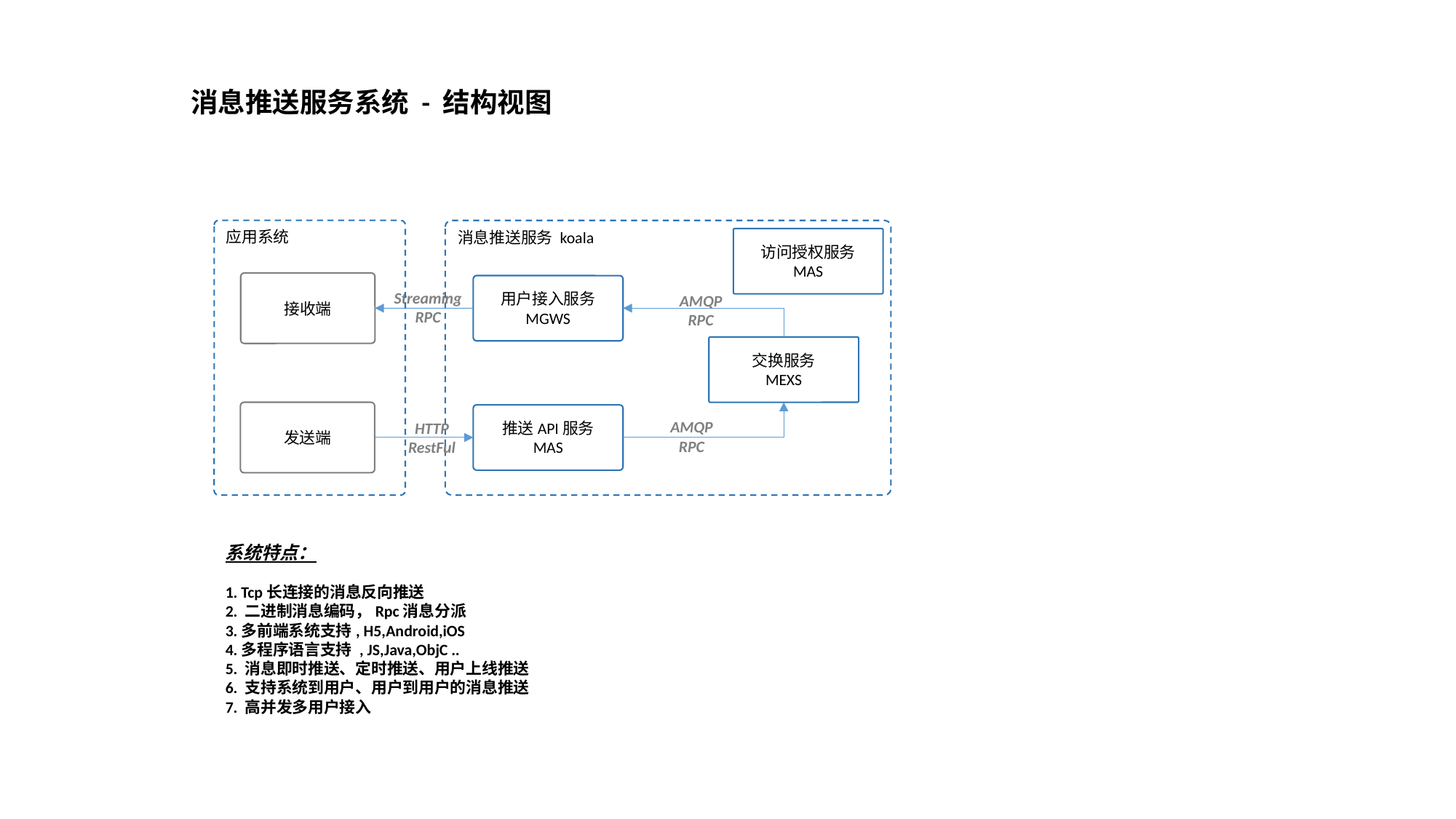

消息推送服务系统 - 结构视图
应用系统
消息推送服务 koala
访问授权服务
MAS
接收端
用户接入服务
MGWS
Streaming
RPC
AMQP
RPC
交换服务
MEXS
发送端
推送API服务
MAS
AMQP
RPC
HTTP
RestFul
系统特点：

1. Tcp长连接的消息反向推送
2. 二进制消息编码，Rpc消息分派
3.多前端系统支持, H5,Android,iOS
4.多程序语言支持 , JS,Java,ObjC ..
5. 消息即时推送、定时推送、用户上线推送
6. 支持系统到用户、用户到用户的消息推送
7. 高并发多用户接入